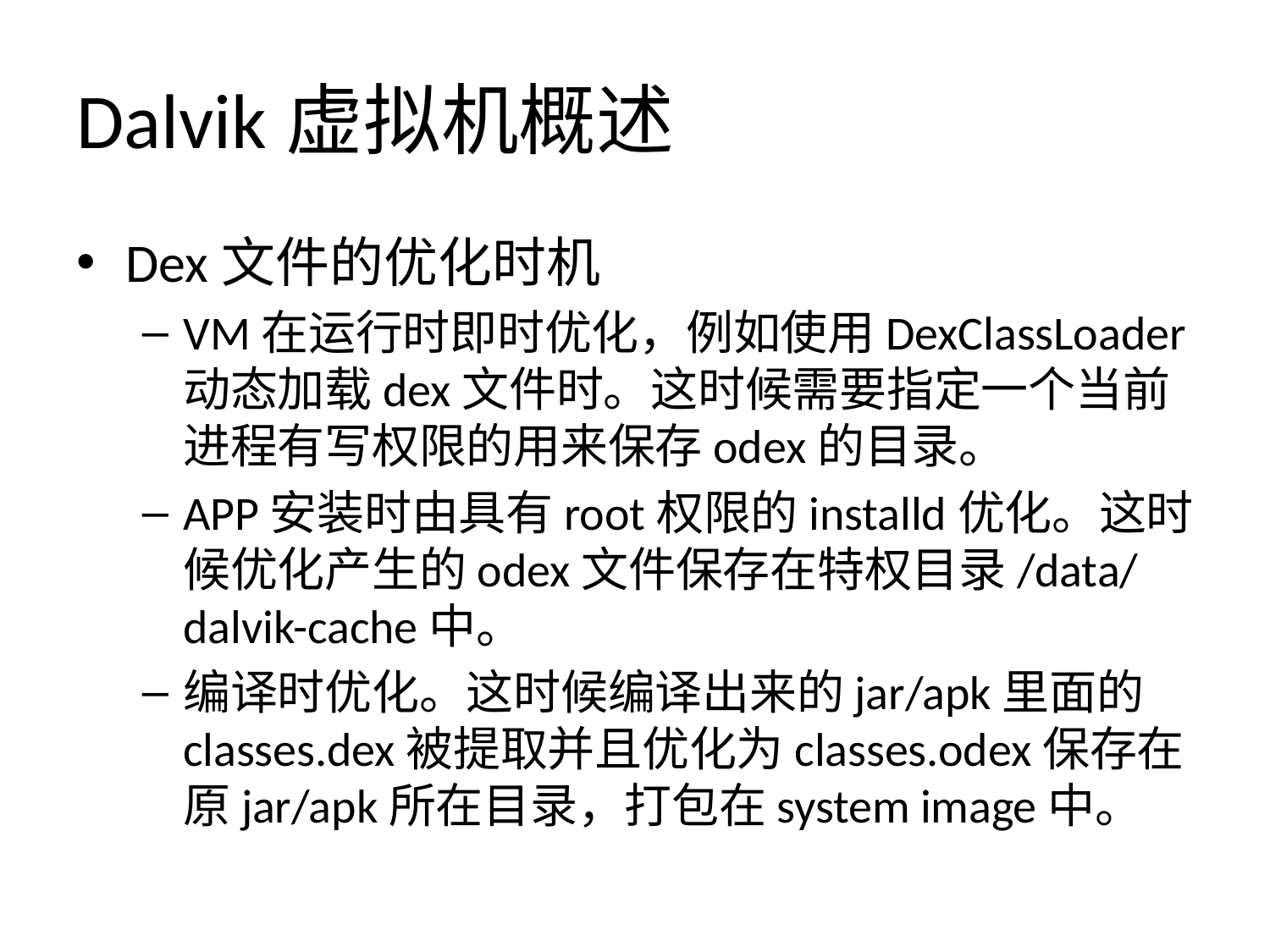

# Dalvik虚拟机概述
Dex文件的优化时机
VM在运行时即时优化，例如使用DexClassLoader动态加载dex文件时。这时候需要指定一个当前进程有写权限的用来保存odex的目录。
APP安装时由具有root权限的installd优化。这时候优化产生的odex文件保存在特权目录/data/dalvik-cache中。
编译时优化。这时候编译出来的jar/apk里面的classes.dex被提取并且优化为classes.odex保存在原jar/apk所在目录，打包在system image中。